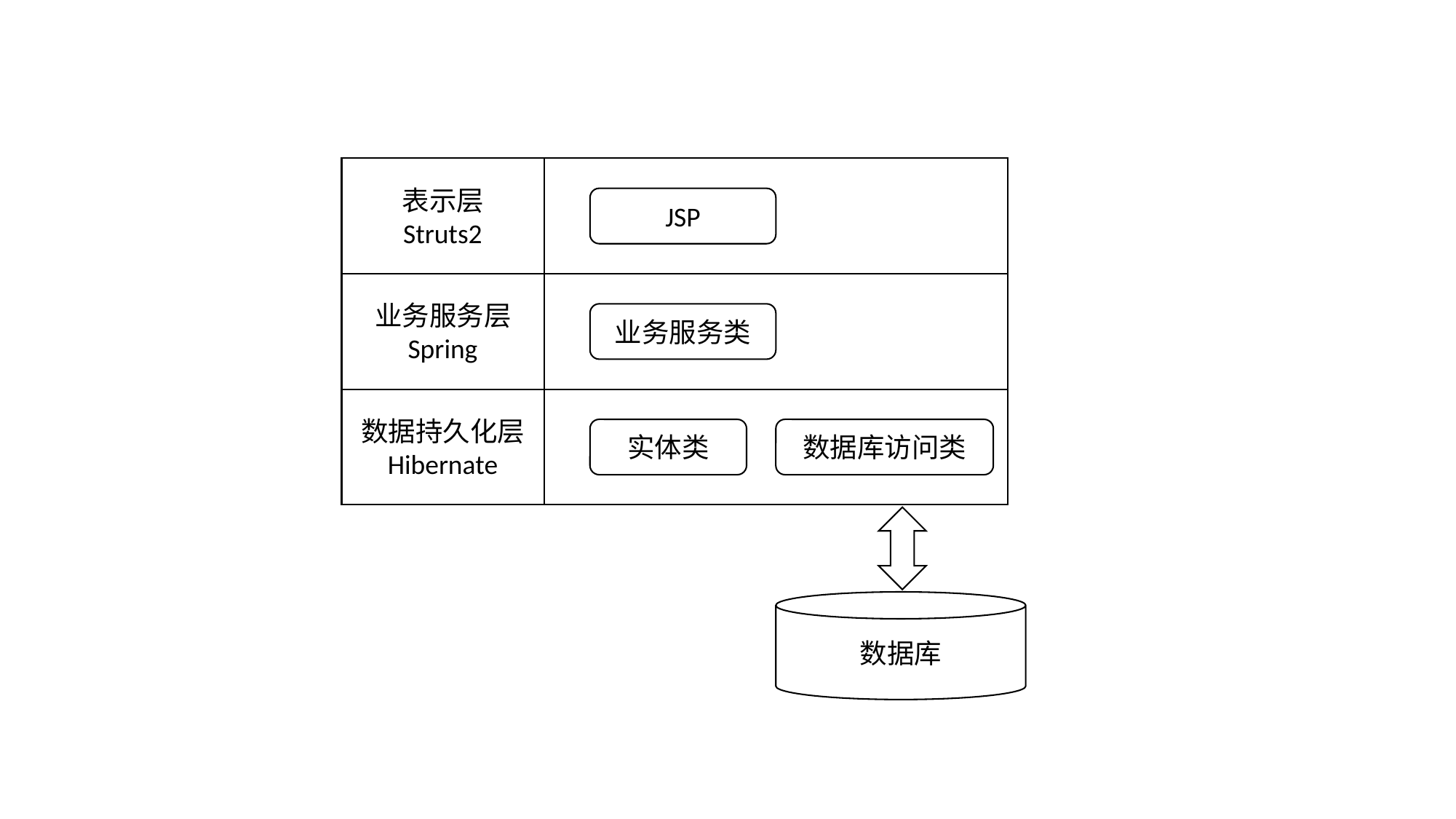

表示层
Struts2

JSP
业务服务层
Spring

业务服务类
数据持久化层
Hibernate

实体类
数据库访问类

数据库